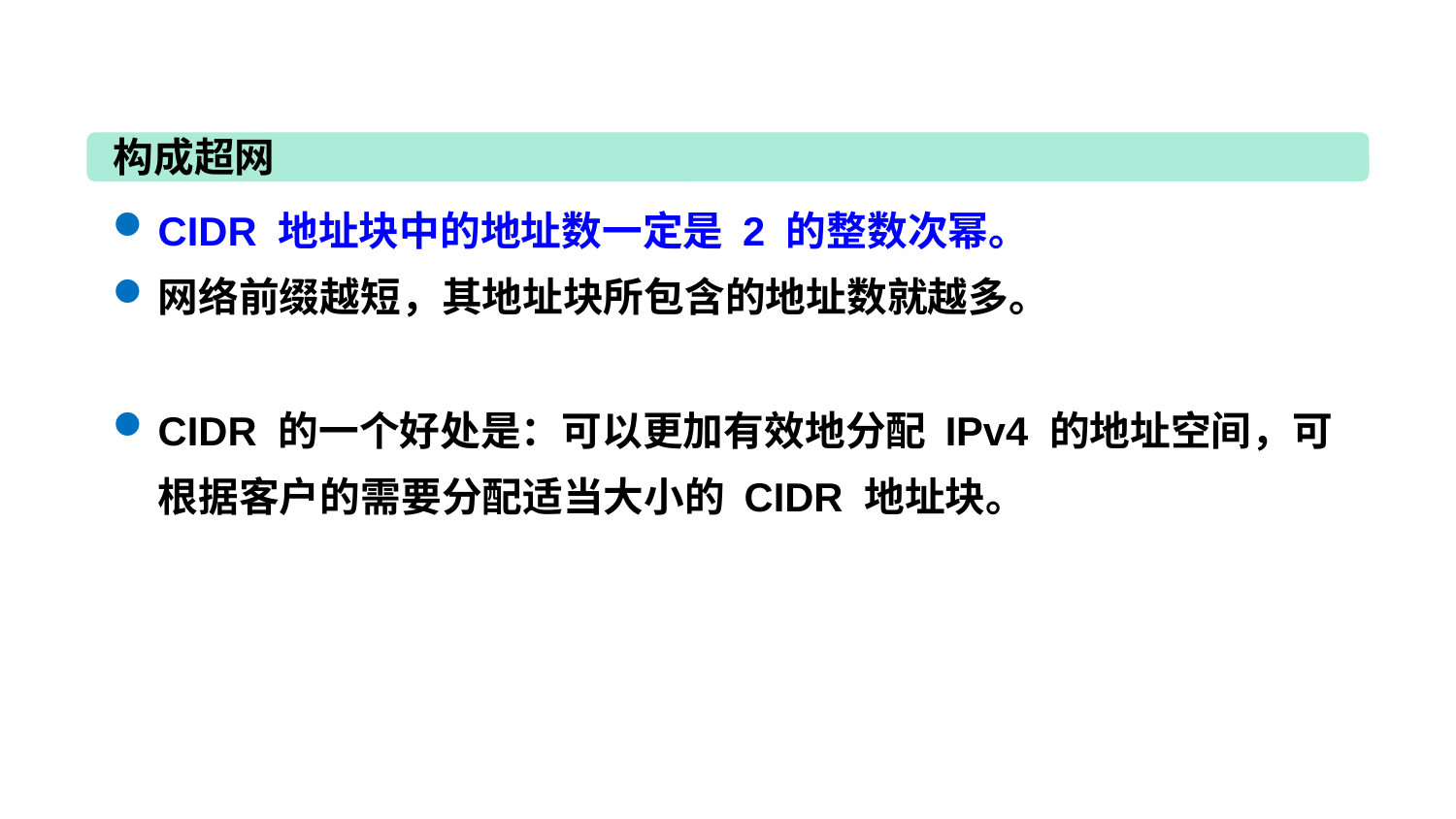

构成超网

CIDR 地址块中的地址数一定是 2 的整数次幂。
网络前缀越短，其地址块所包含的地址数就越多。

CIDR 的一个好处是：可以更加有效地分配 IPv4 的地址空间，可根据客户的需要分配适当大小的 CIDR 地址块。
120